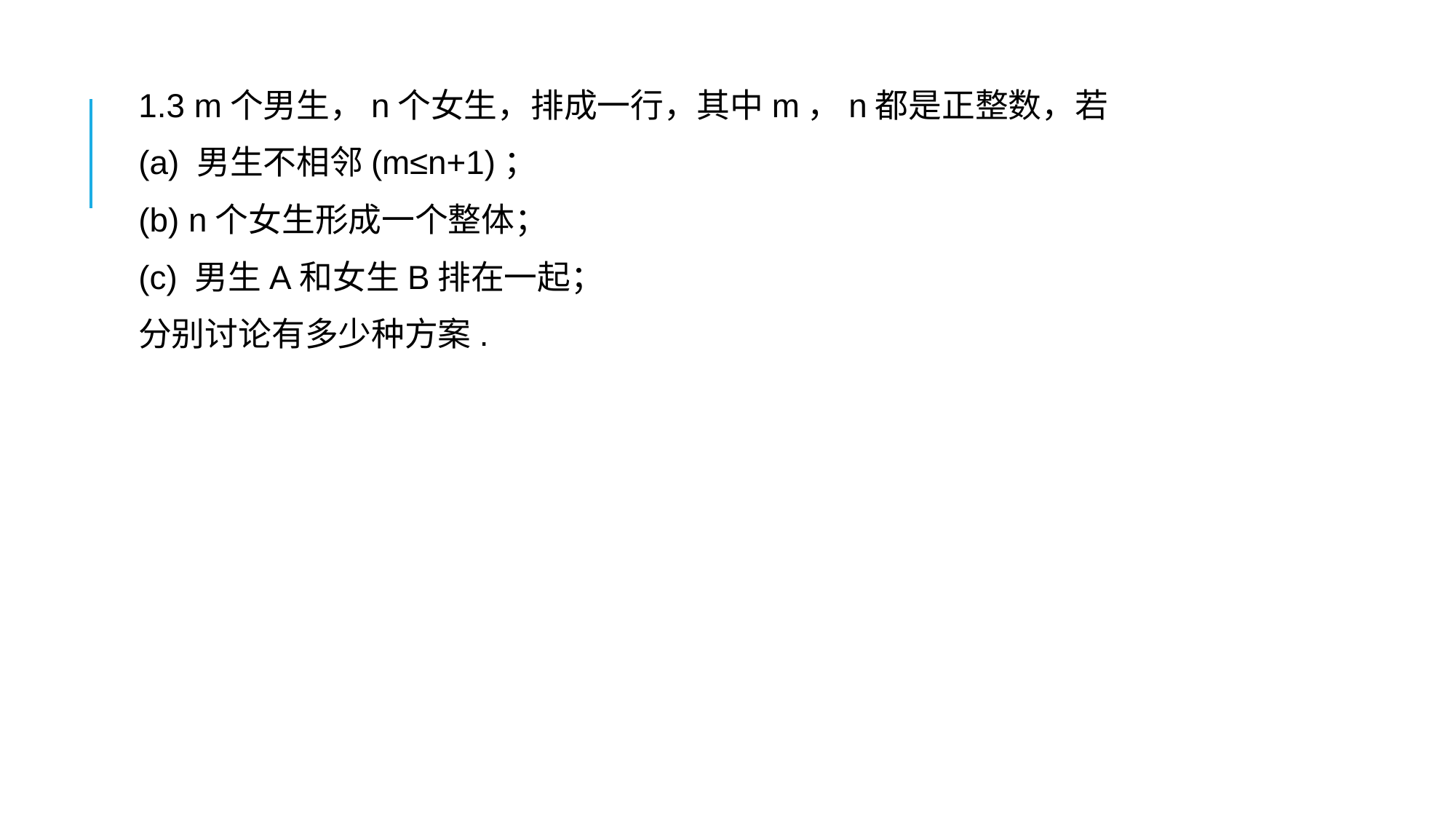

1.3 m个男生，n个女生，排成一行，其中m，n都是正整数，若
(a) 男生不相邻(m≤n+1)；
(b) n个女生形成一个整体；
(c) 男生A和女生B排在一起；
分别讨论有多少种方案.